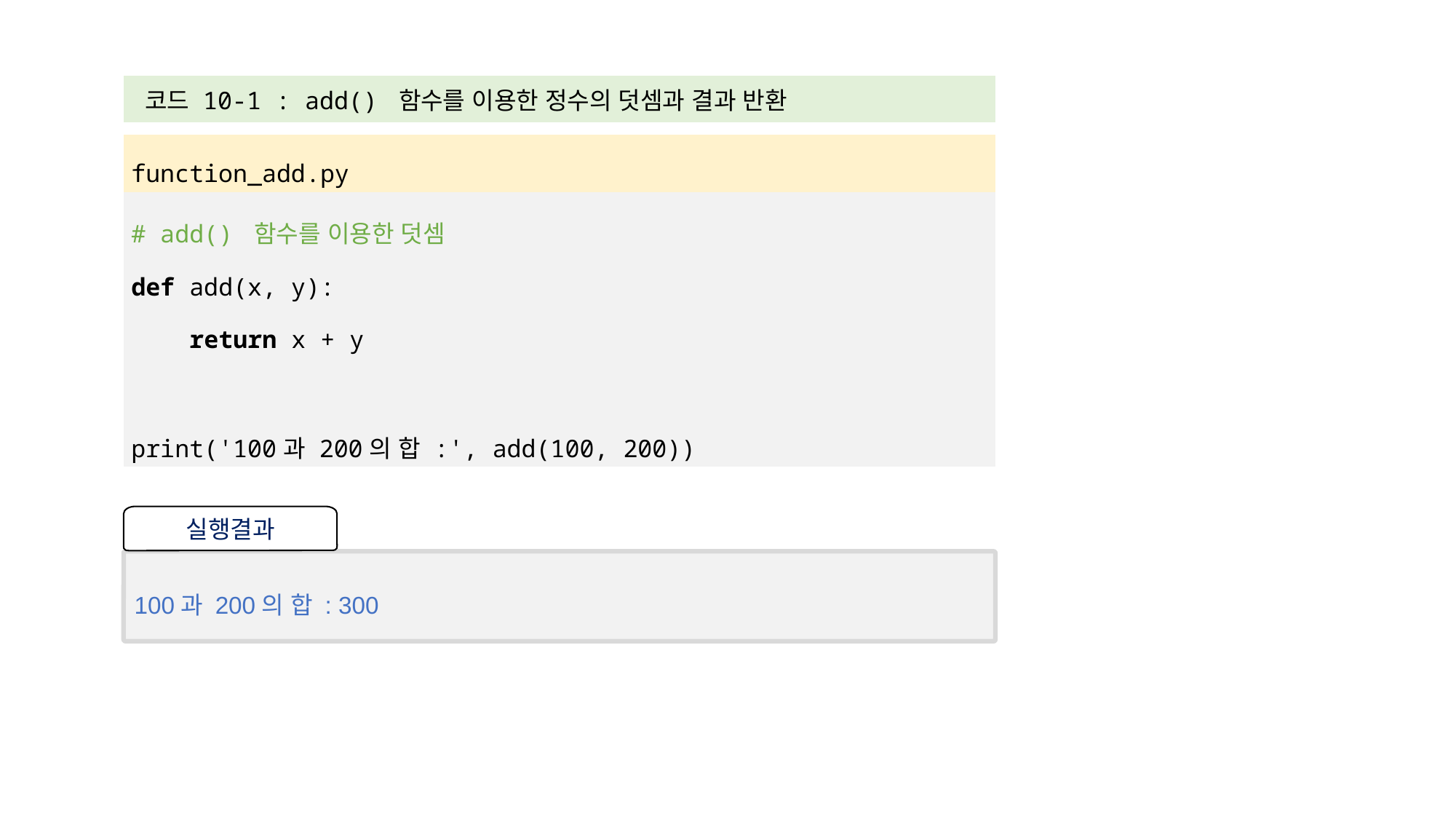

| 코드 10-1 : add() 함수를 이용한 정수의 덧셈과 결과 반환 |
| --- |
|  |
| function\_add.py |
| # add() 함수를 이용한 덧셈 def add(x, y): return x + y print('100과 200의 합 :', add(100, 200)) |
실행결과

100과 200의 합 : 300